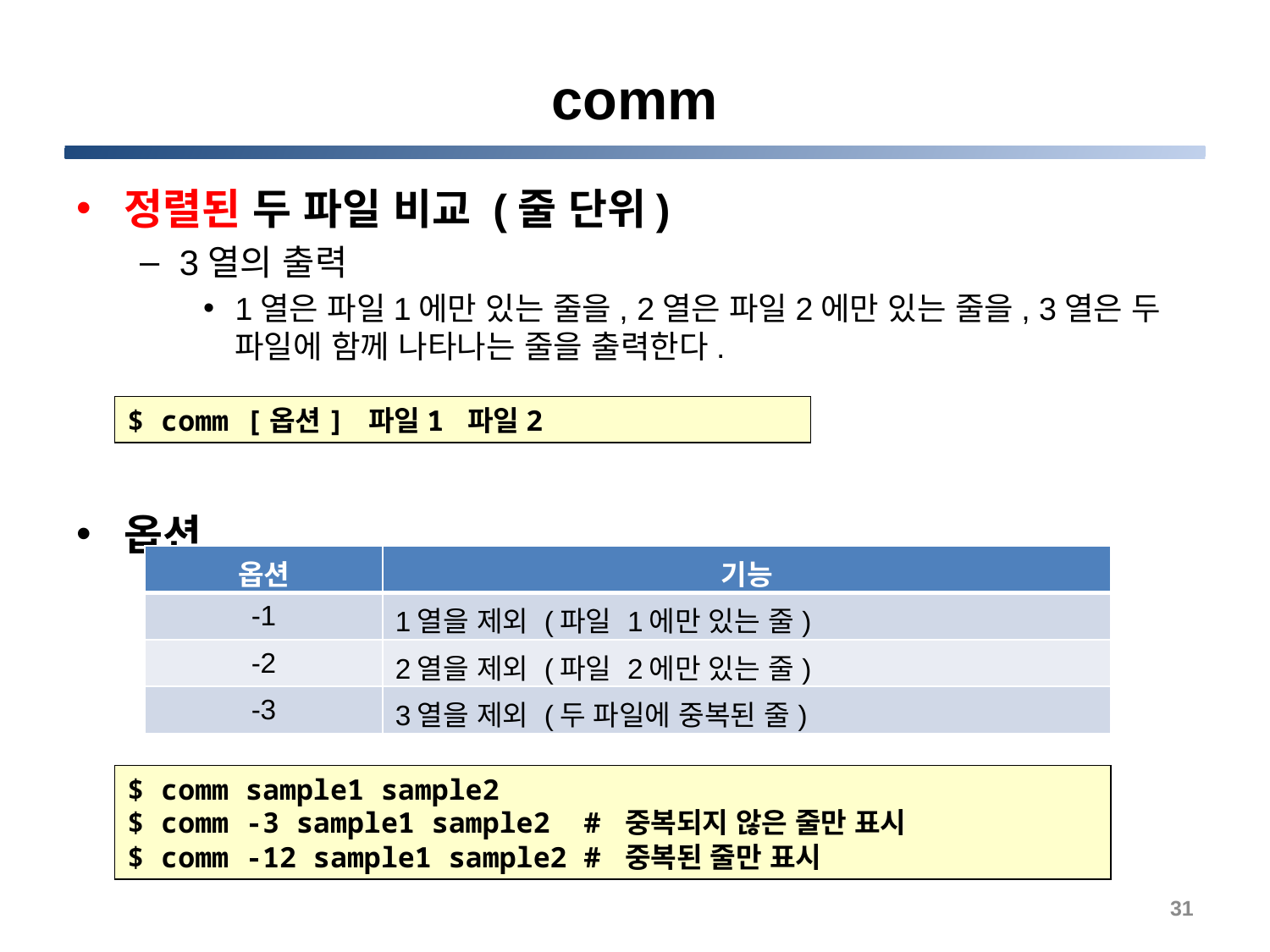

# comm
정렬된 두 파일 비교 (줄 단위)
3열의 출력
1열은 파일1에만 있는 줄을, 2열은 파일2에만 있는 줄을, 3열은 두 파일에 함께 나타나는 줄을 출력한다.

옵션

$ comm [옵션] 파일1 파일2
| 옵션 | 기능 |
| --- | --- |
| -1 | 1열을 제외 (파일 1에만 있는 줄) |
| -2 | 2열을 제외 (파일 2에만 있는 줄) |
| -3 | 3열을 제외 (두 파일에 중복된 줄) |
$ comm sample1 sample2
$ comm -3 sample1 sample2  # 중복되지 않은 줄만 표시
$ comm -12 sample1 sample2 # 중복된 줄만 표시
31